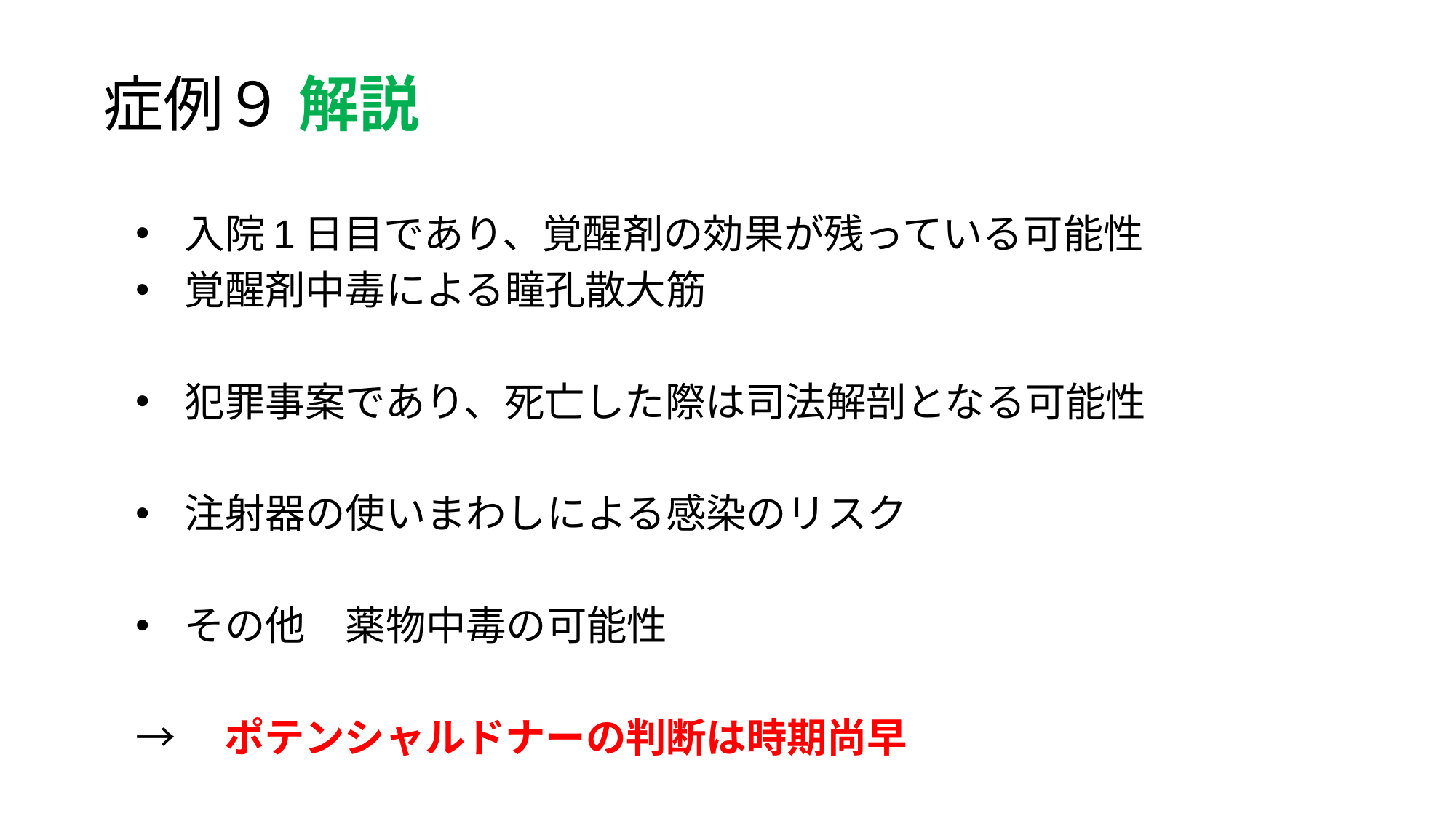

# 症例９ 解説
入院1日目であり、覚醒剤の効果が残っている可能性
覚醒剤中毒による瞳孔散大筋

犯罪事案であり、死亡した際は司法解剖となる可能性

注射器の使いまわしによる感染のリスク

その他　薬物中毒の可能性

→　ポテンシャルドナーの判断は時期尚早